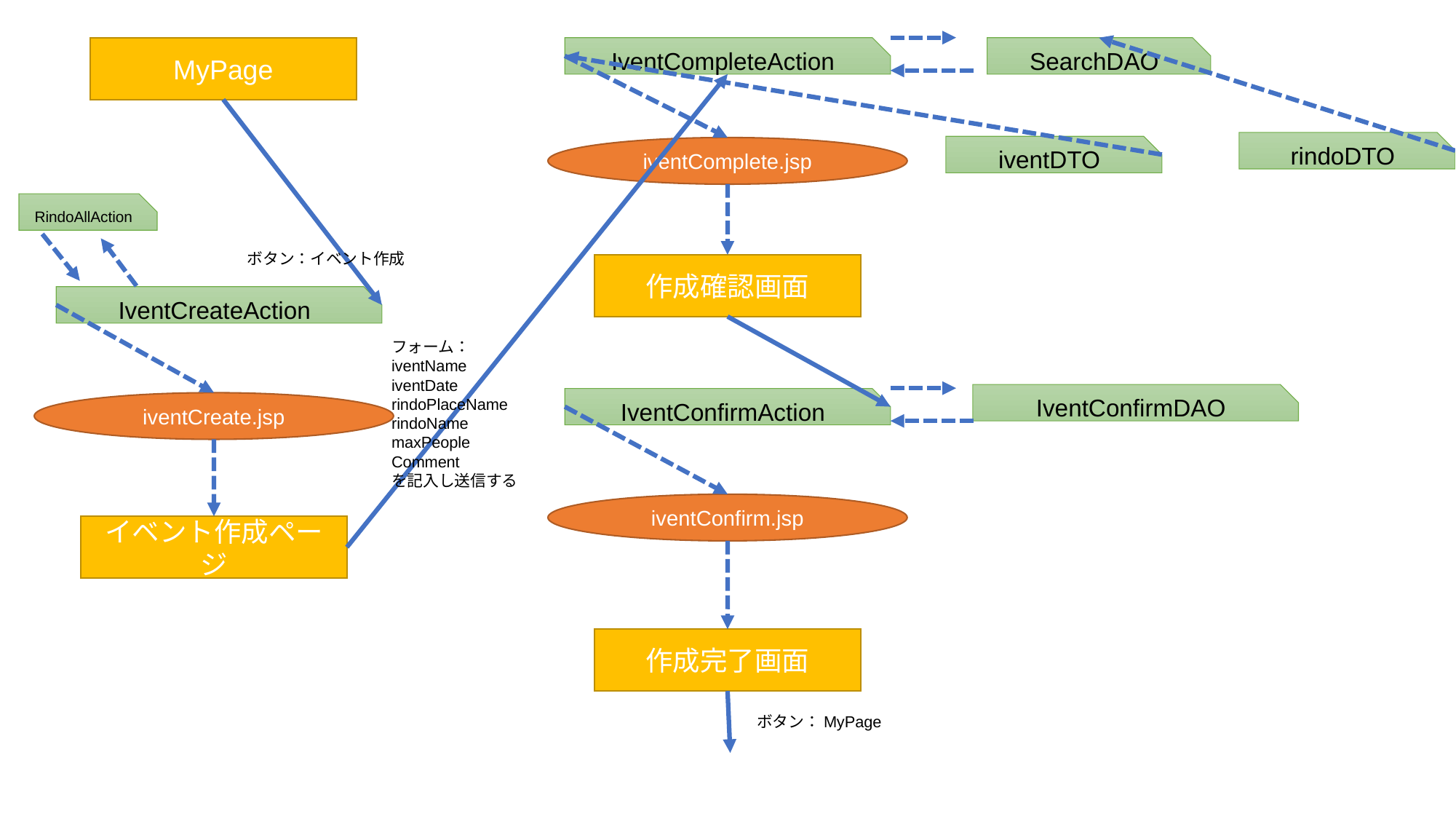

MyPage
IventCompleteAction
SearchDAO
rindoDTO
iventDTO
iventComplete.jsp
RindoAllAction
ボタン：イベント作成
作成確認画面
IventCreateAction
フォーム：
iventName
iventDate
rindoPlaceName
rindoName
maxPeople
Comment
を記入し送信する

IventConfirmDAO
IventConfirmAction
iventCreate.jsp
iventConfirm.jsp
イベント作成ページ
作成完了画面
ボタン：MyPage